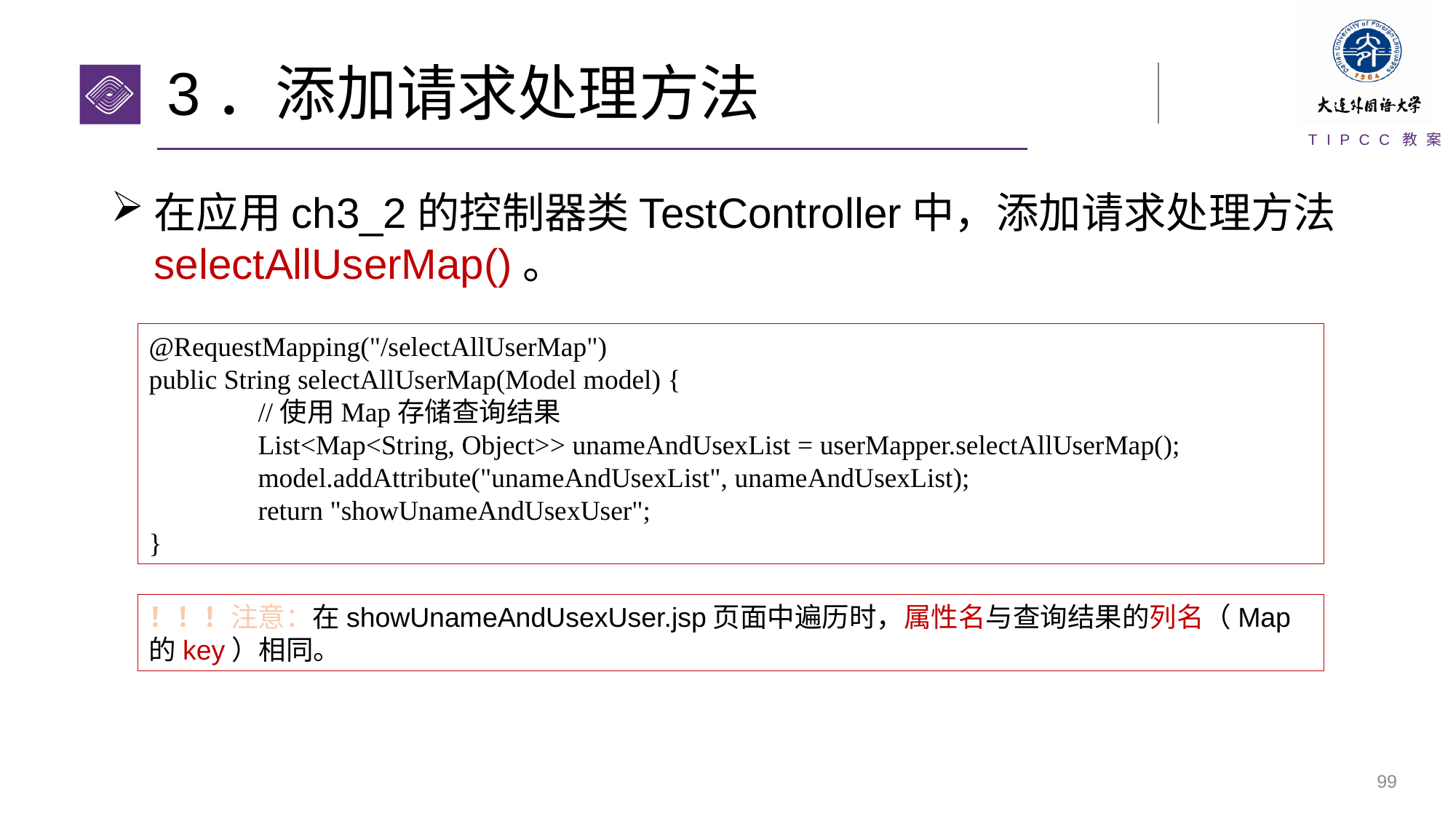

# 3．添加请求处理方法
在应用ch3_2的控制器类TestController中，添加请求处理方法selectAllUserMap()。
@RequestMapping("/selectAllUserMap")
public String selectAllUserMap(Model model) {
	//使用Map存储查询结果
	List<Map<String, Object>> unameAndUsexList = userMapper.selectAllUserMap();
	model.addAttribute("unameAndUsexList", unameAndUsexList);
	return "showUnameAndUsexUser";
}
！！！注意：在showUnameAndUsexUser.jsp页面中遍历时，属性名与查询结果的列名（Map的key）相同。
99